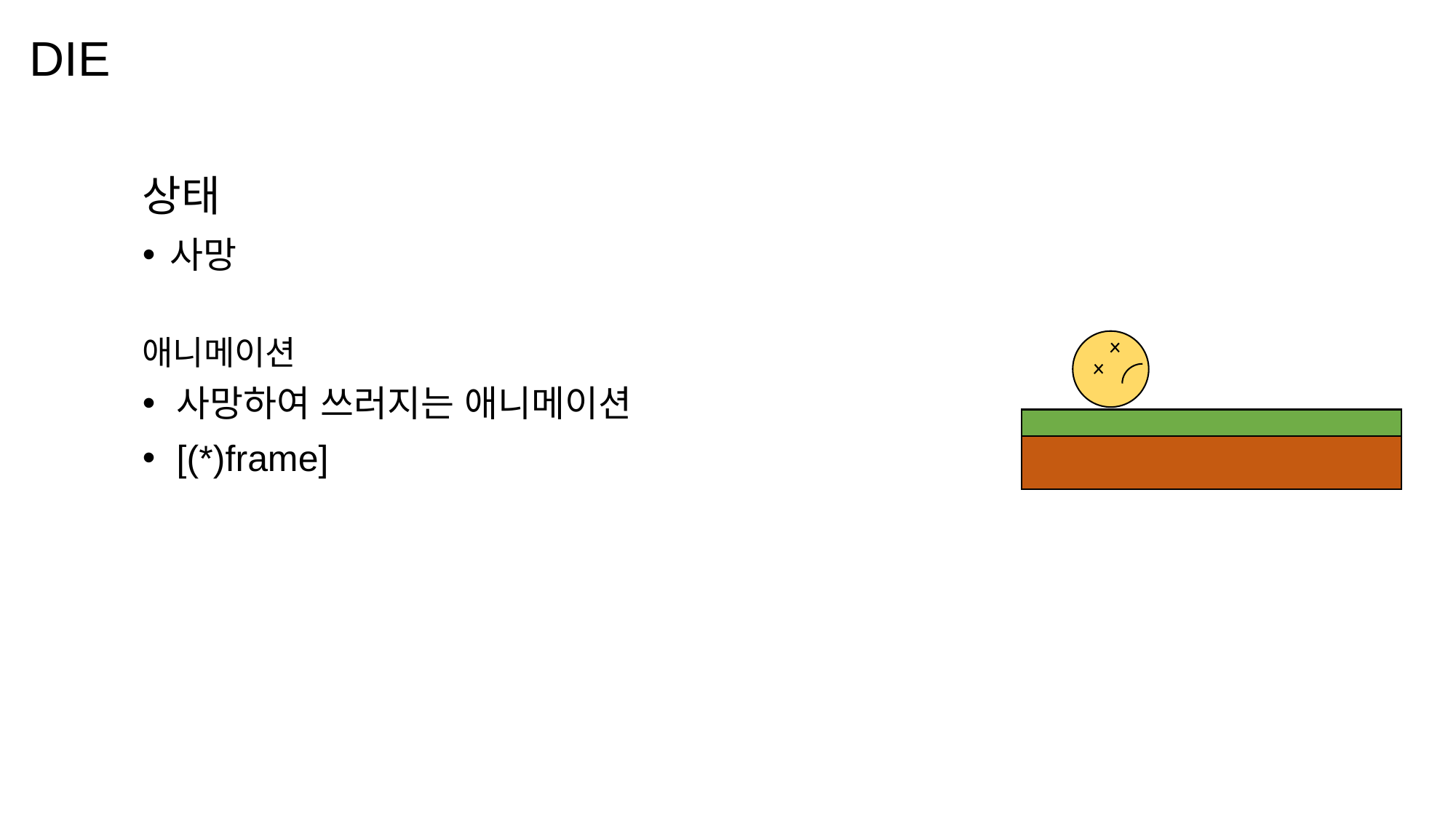

# DIE
상태
사망
애니메이션

사망하여 쓰러지는 애니메이션
[(*)frame]